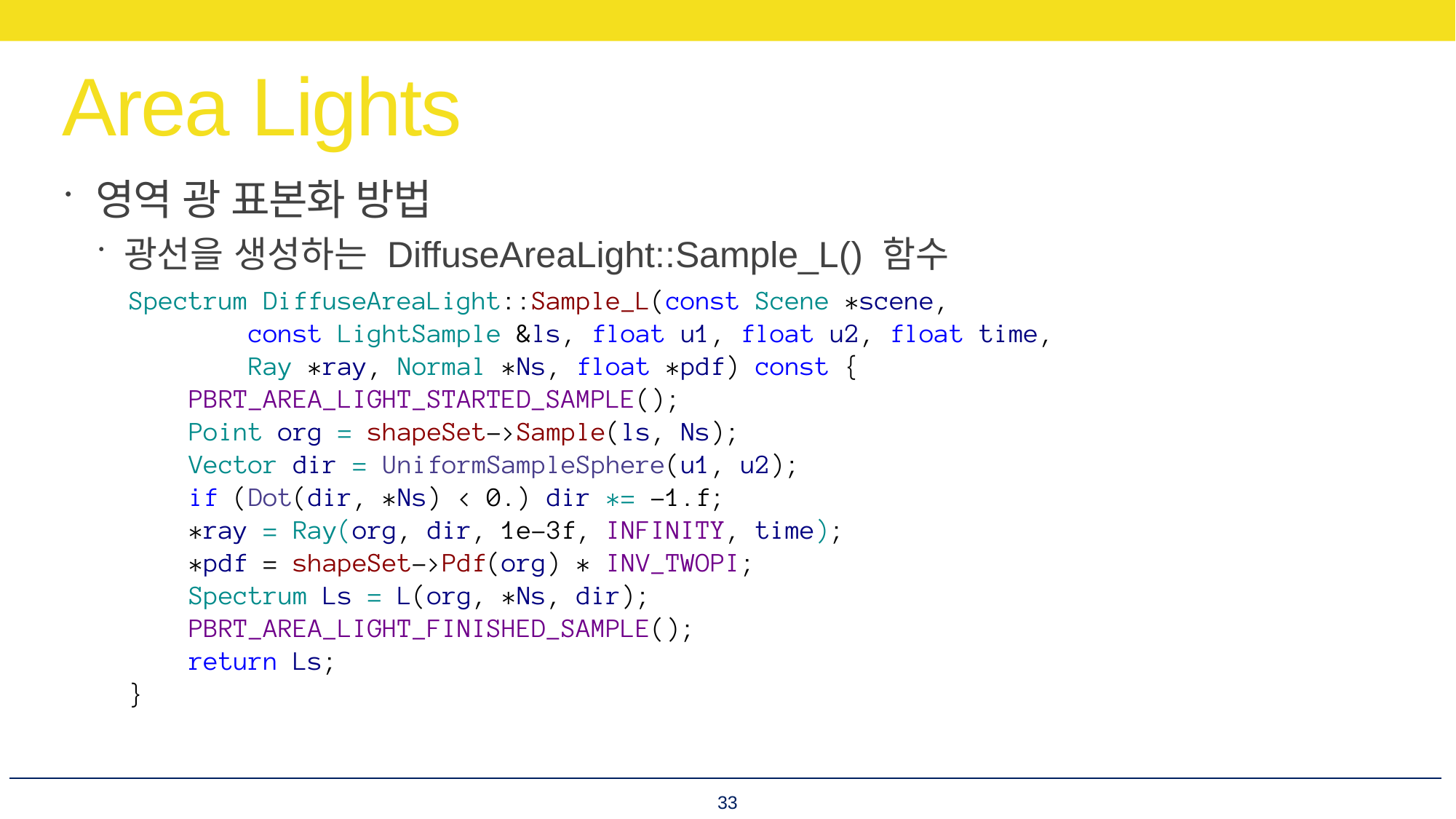

# Area Lights
영역 광 표본화 방법
광선을 생성하는 DiffuseAreaLight::Sample_L() 함수
Spectrum DiffuseAreaLight::Sample_L(const Scene *scene,
        const LightSample &ls, float u1, float u2, float time,
        Ray *ray, Normal *Ns, float *pdf) const {
    PBRT_AREA_LIGHT_STARTED_SAMPLE();
    Point org = shapeSet->Sample(ls, Ns);
    Vector dir = UniformSampleSphere(u1, u2);
    if (Dot(dir, *Ns) < 0.) dir *= -1.f;
    *ray = Ray(org, dir, 1e-3f, INFINITY, time);
    *pdf = shapeSet->Pdf(org) * INV_TWOPI;
    Spectrum Ls = L(org, *Ns, dir);
    PBRT_AREA_LIGHT_FINISHED_SAMPLE();
    return Ls;
}
33